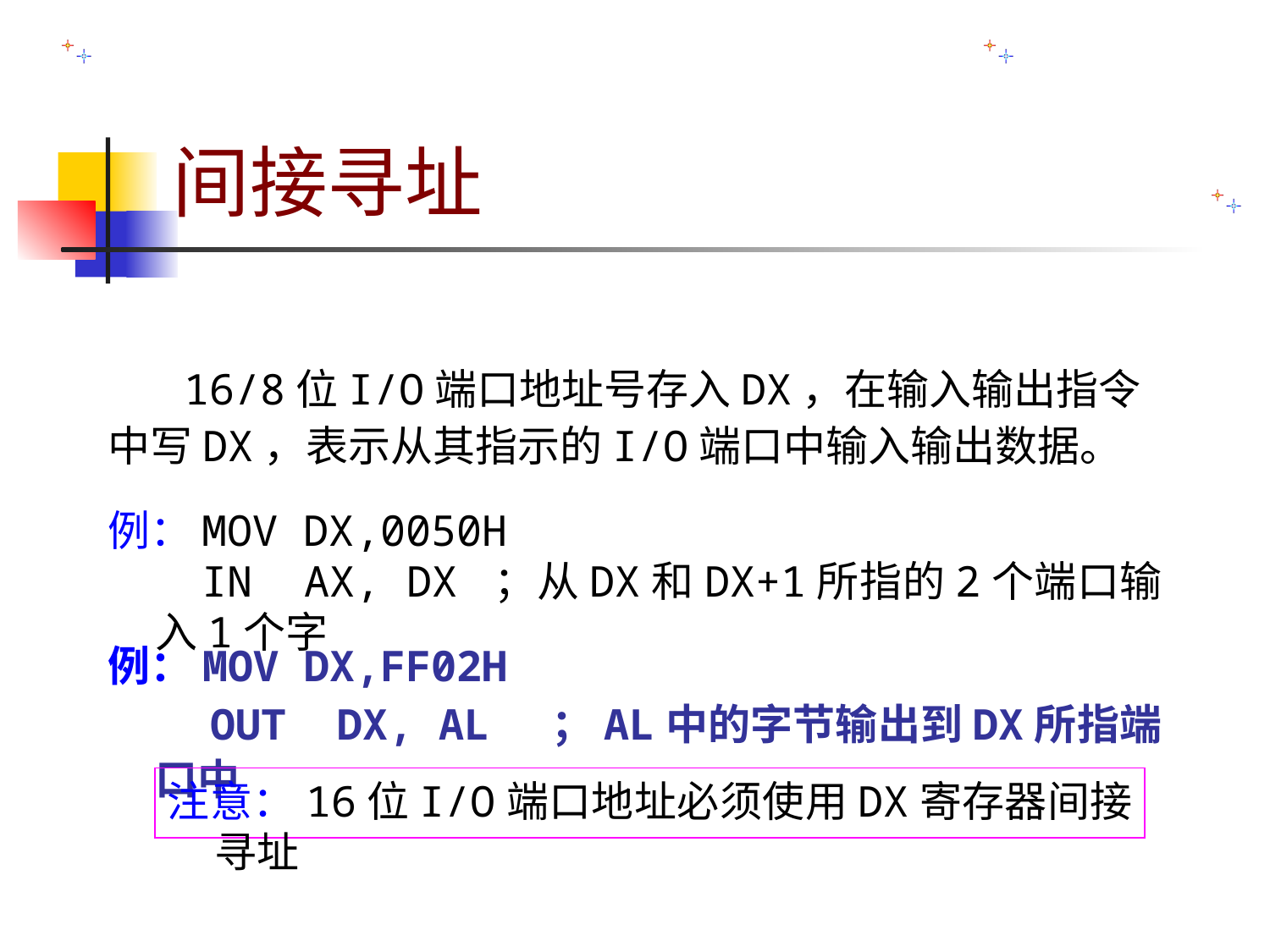

间接寻址
   16/8位I/O端口地址号存入DX，在输入输出指令中写DX，表示从其指示的I/O端口中输入输出数据。
例：MOV DX,0050H
      IN  AX, DX ；从DX和DX+1所指的2个端口输入1个字
例：MOV DX,FF02H
    OUT  DX, AL  ；AL中的字节输出到DX所指端口中
注意：16位I/O端口地址必须使用DX寄存器间接寻址